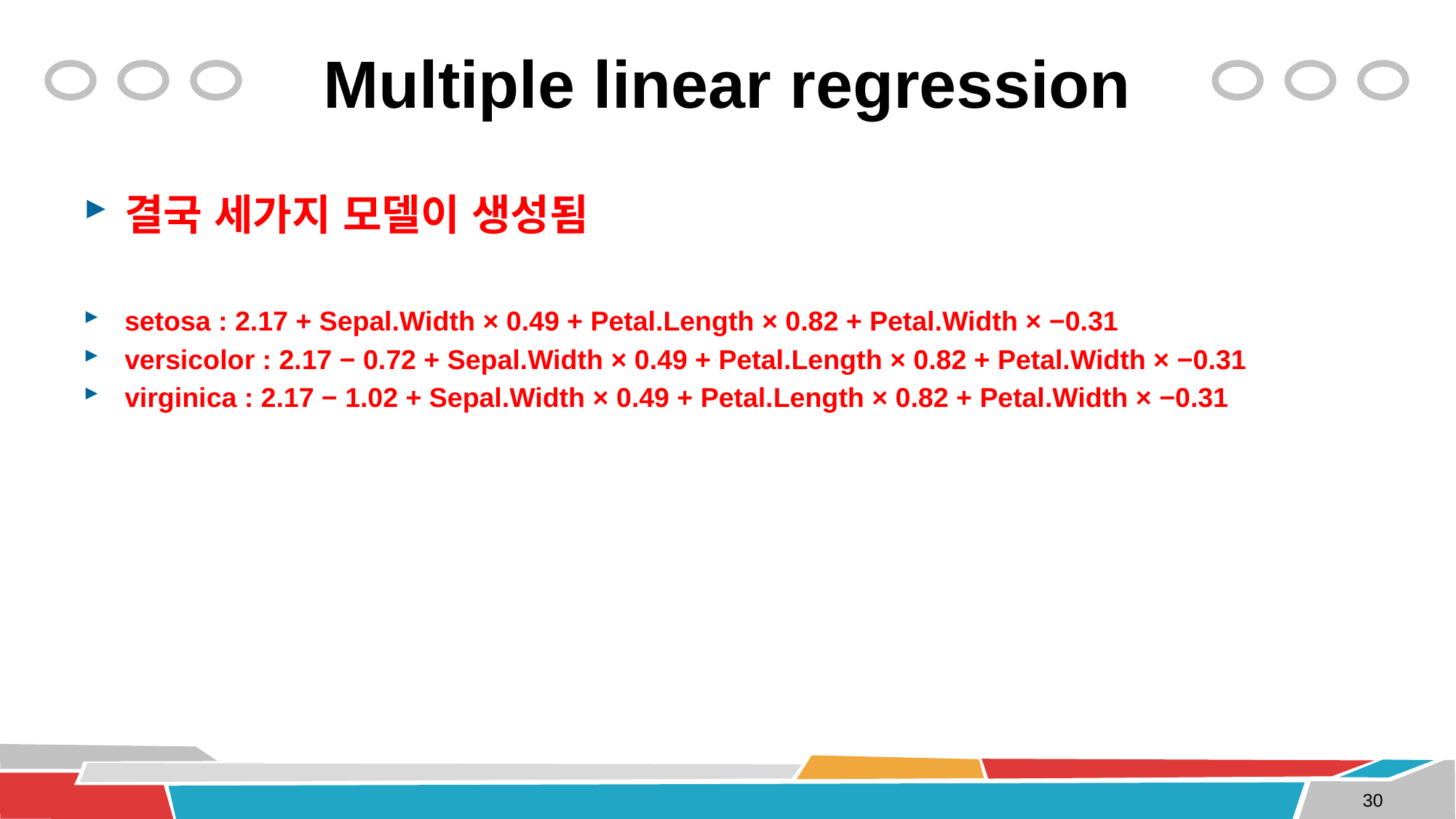

# Multiple linear regression
결국 세가지 모델이 생성됨

setosa : 2.17 + Sepal.Width × 0.49 + Petal.Length × 0.82 + Petal.Width × −0.31
versicolor : 2.17 − 0.72 + Sepal.Width × 0.49 + Petal.Length × 0.82 + Petal.Width × −0.31
virginica : 2.17 − 1.02 + Sepal.Width × 0.49 + Petal.Length × 0.82 + Petal.Width × −0.31
30